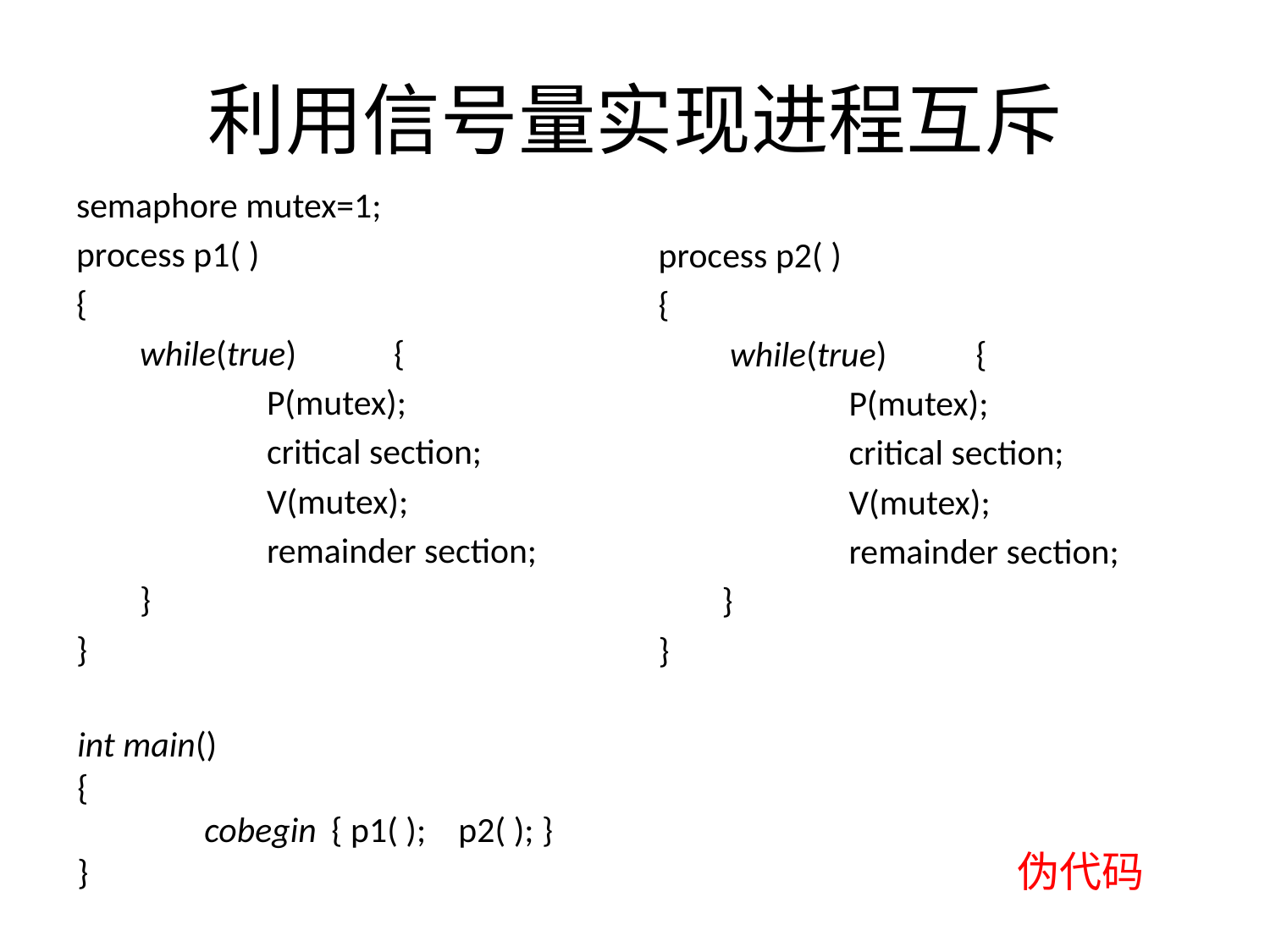

# 利用信号量实现进程互斥
semaphore mutex=1;
process p1( )
{
	while(true)	{
		P(mutex);
		critical section;
		V(mutex);
		remainder section;
	}
}

process p2( )
{
	 while(true)	{
		P(mutex);
		critical section;
		V(mutex);
		remainder section;
	}
}
int main()
{
	cobegin	{ p1( );	p2( ); }
}
伪代码